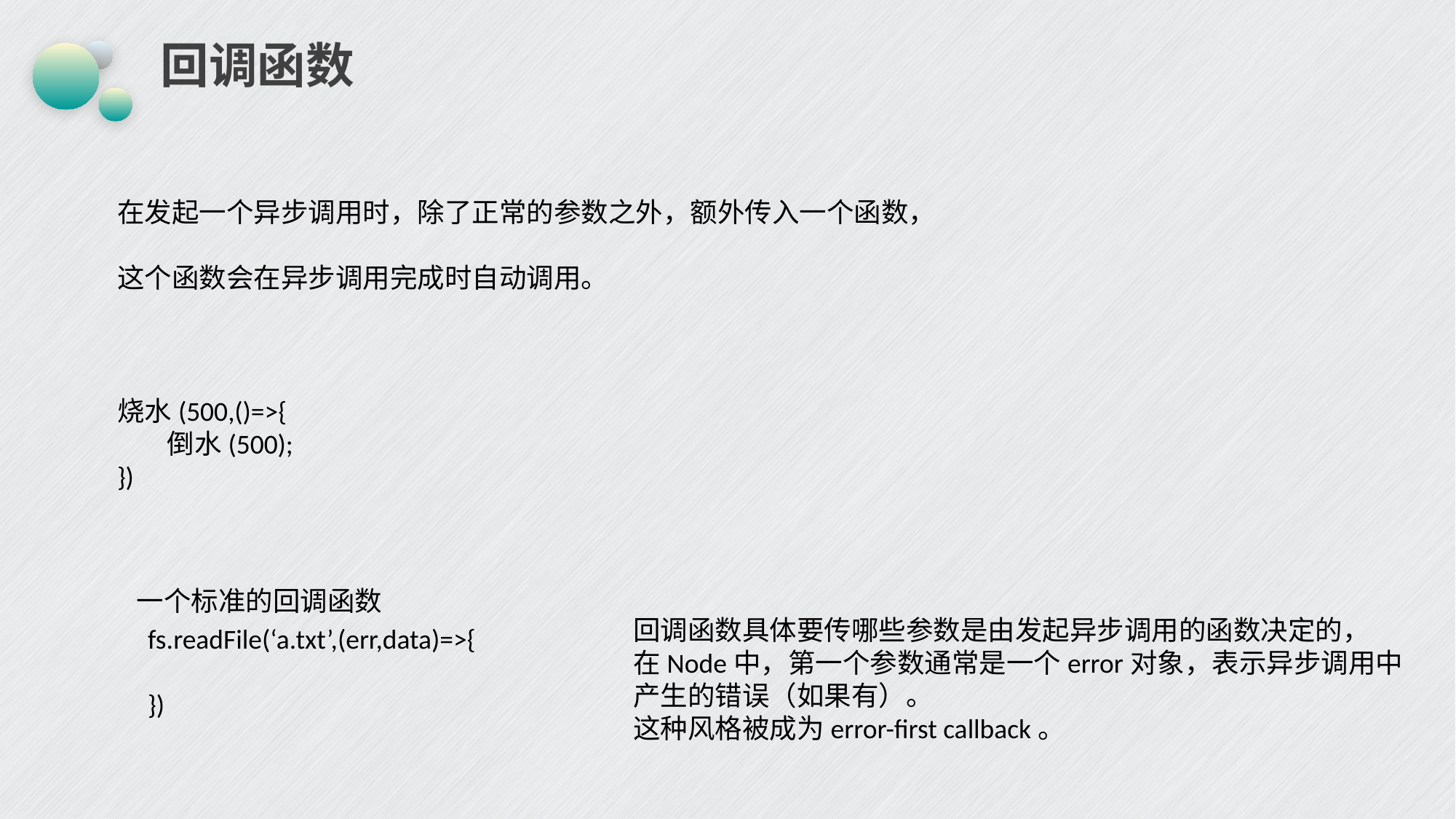

# 回调函数

在发起一个异步调用时，除了正常的参数之外，额外传入一个函数，

这个函数会在异步调用完成时自动调用。

烧水(500,()=>{
       倒水(500);
})
一个标准的回调函数
回调函数具体要传哪些参数是由发起异步调用的函数决定的，
在Node中，第一个参数通常是一个error对象，表示异步调用中
产生的错误（如果有）。
这种风格被成为error-first callback。
fs.readFile(‘a.txt’,(err,data)=>{

})